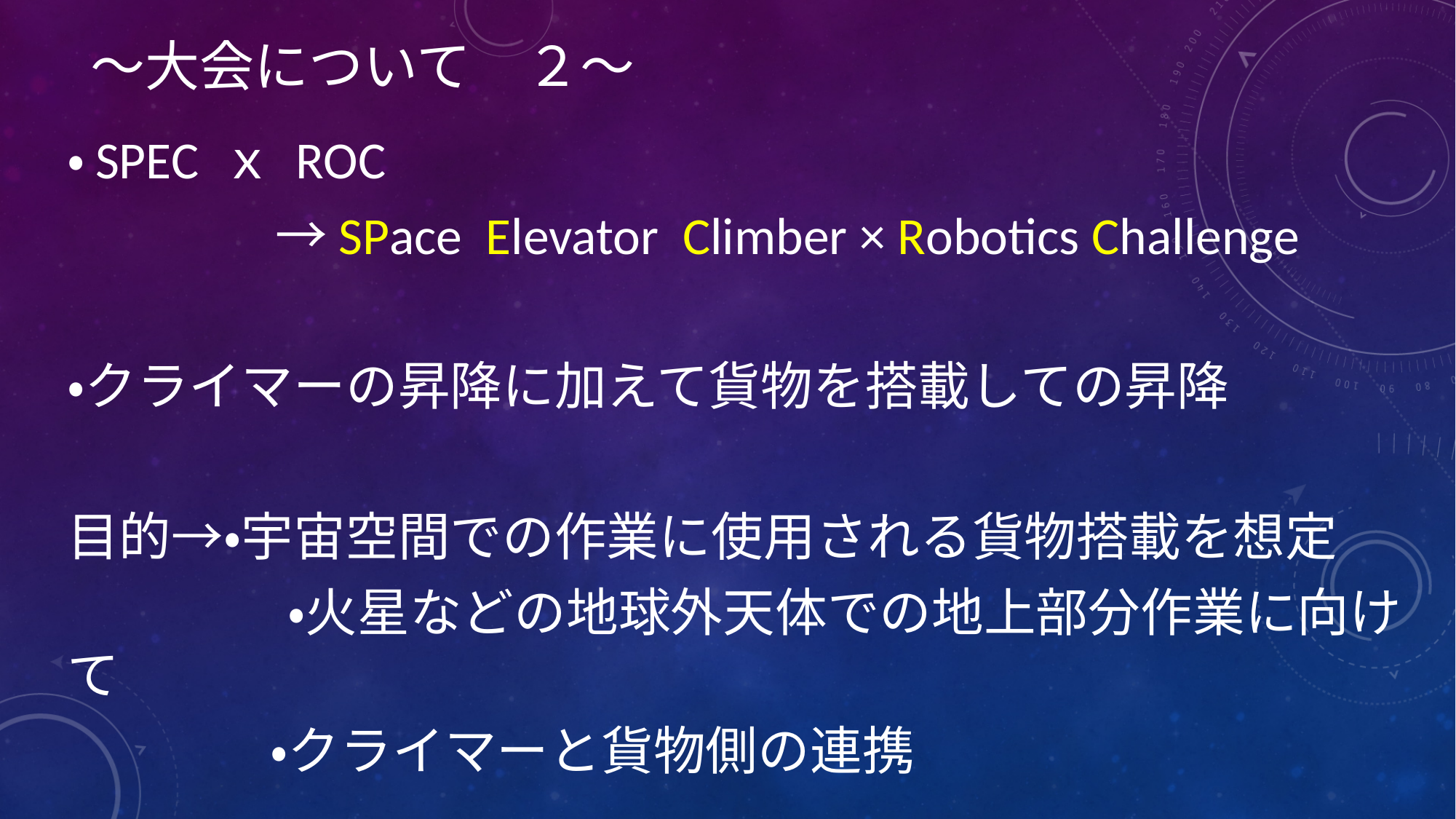

# ～大会について　２～
・SPEC ｘ ROC
　　　　→SPace  Elevator  Climber × Robotics Challenge

・クライマーの昇降に加えて貨物を搭載しての昇降

目的→・宇宙空間での作業に使用される貨物搭載を想定
　　　　 ・火星などの地球外天体での地上部分作業に向けて
　　    　・クライマーと貨物側の連携